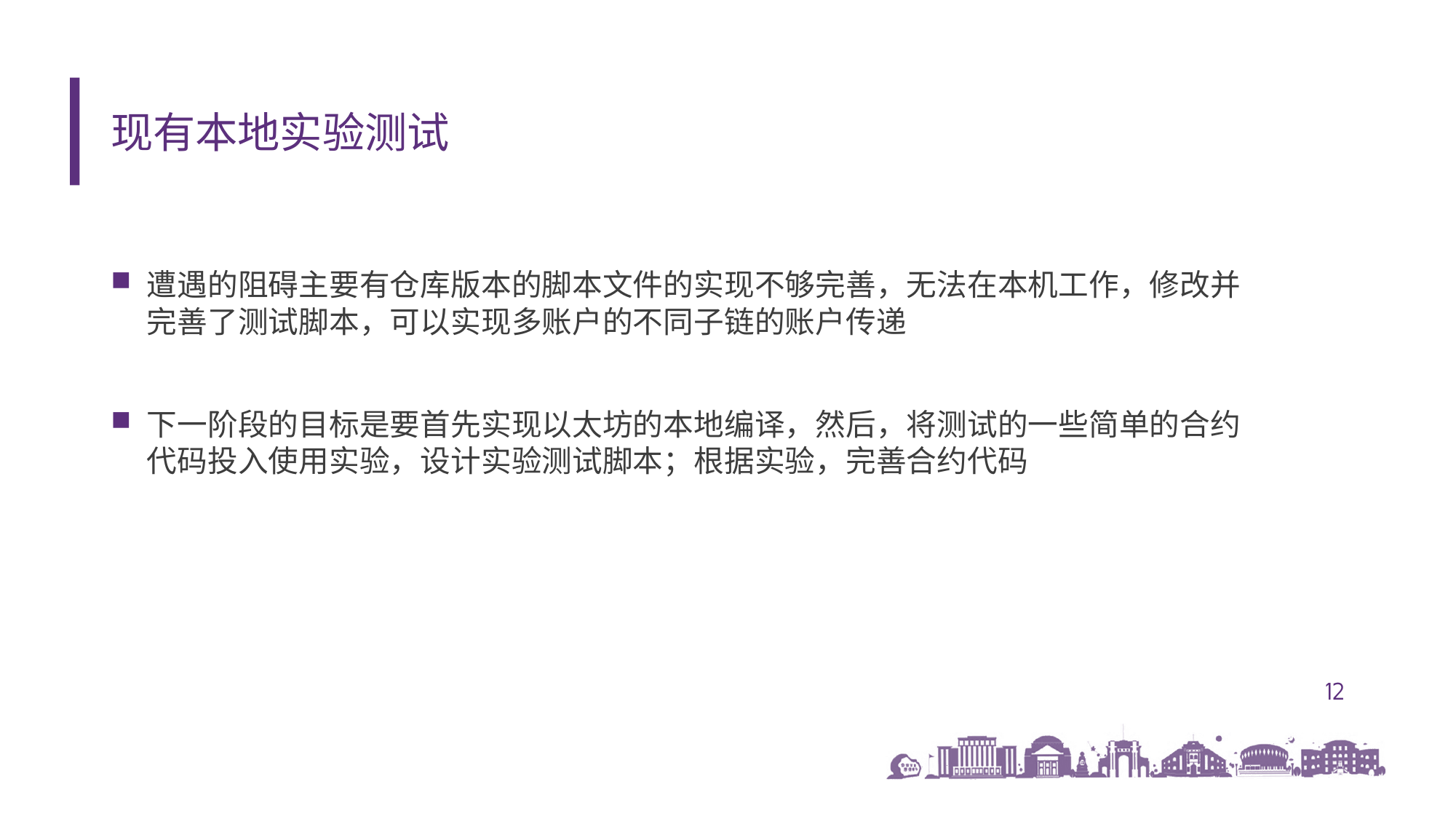

# 现有本地实验测试
遭遇的阻碍主要有仓库版本的脚本文件的实现不够完善，无法在本机工作，修改并完善了测试脚本，可以实现多账户的不同子链的账户传递

下一阶段的目标是要首先实现以太坊的本地编译，然后，将测试的一些简单的合约代码投入使用实验，设计实验测试脚本；根据实验，完善合约代码

12